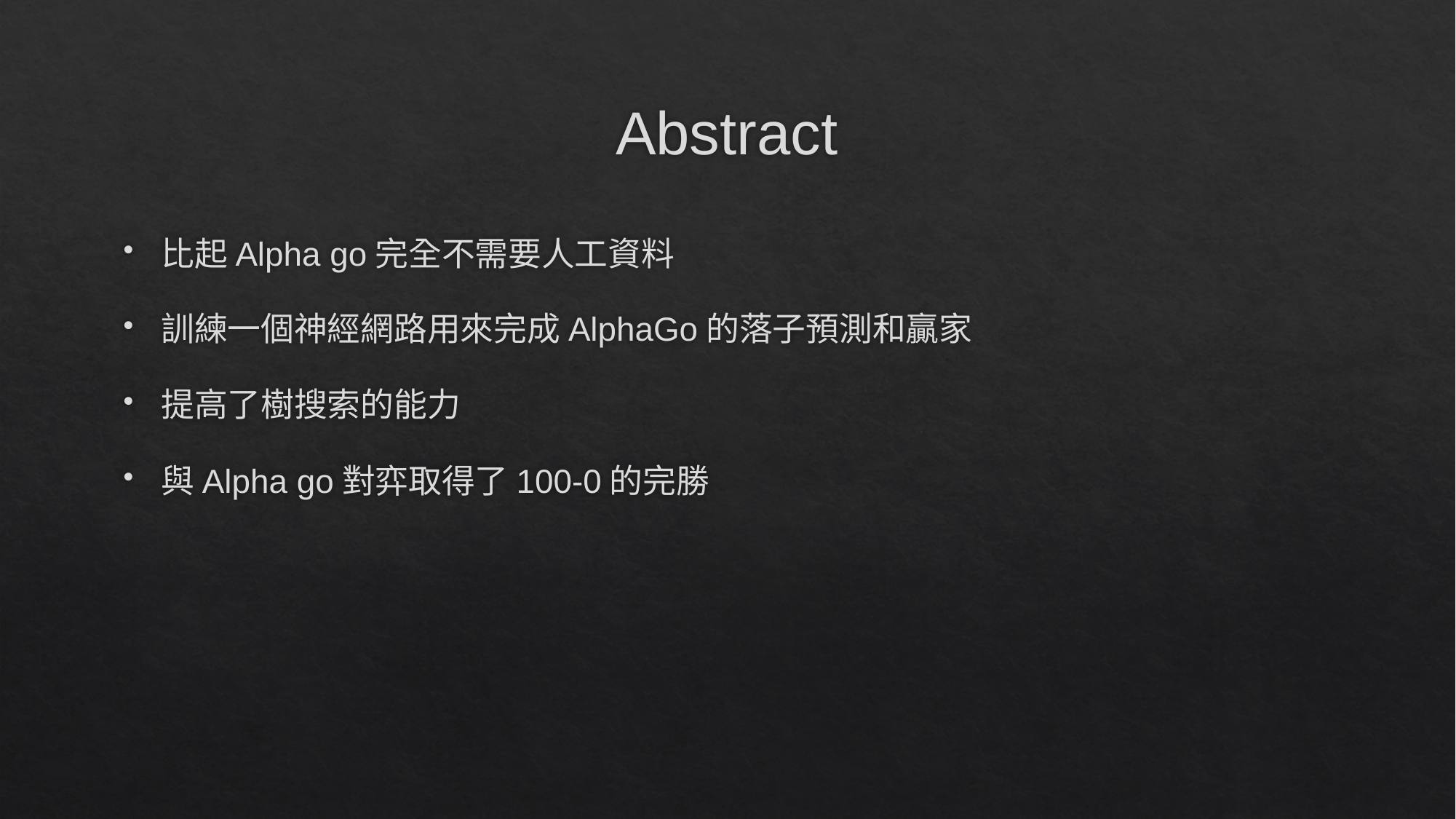

# Abstract
比起Alpha go完全不需要人工資料
訓練一個神經網路用來完成AlphaGo的落子預測和贏家
提高了樹搜索的能力
與Alpha go對弈取得了100-0的完勝